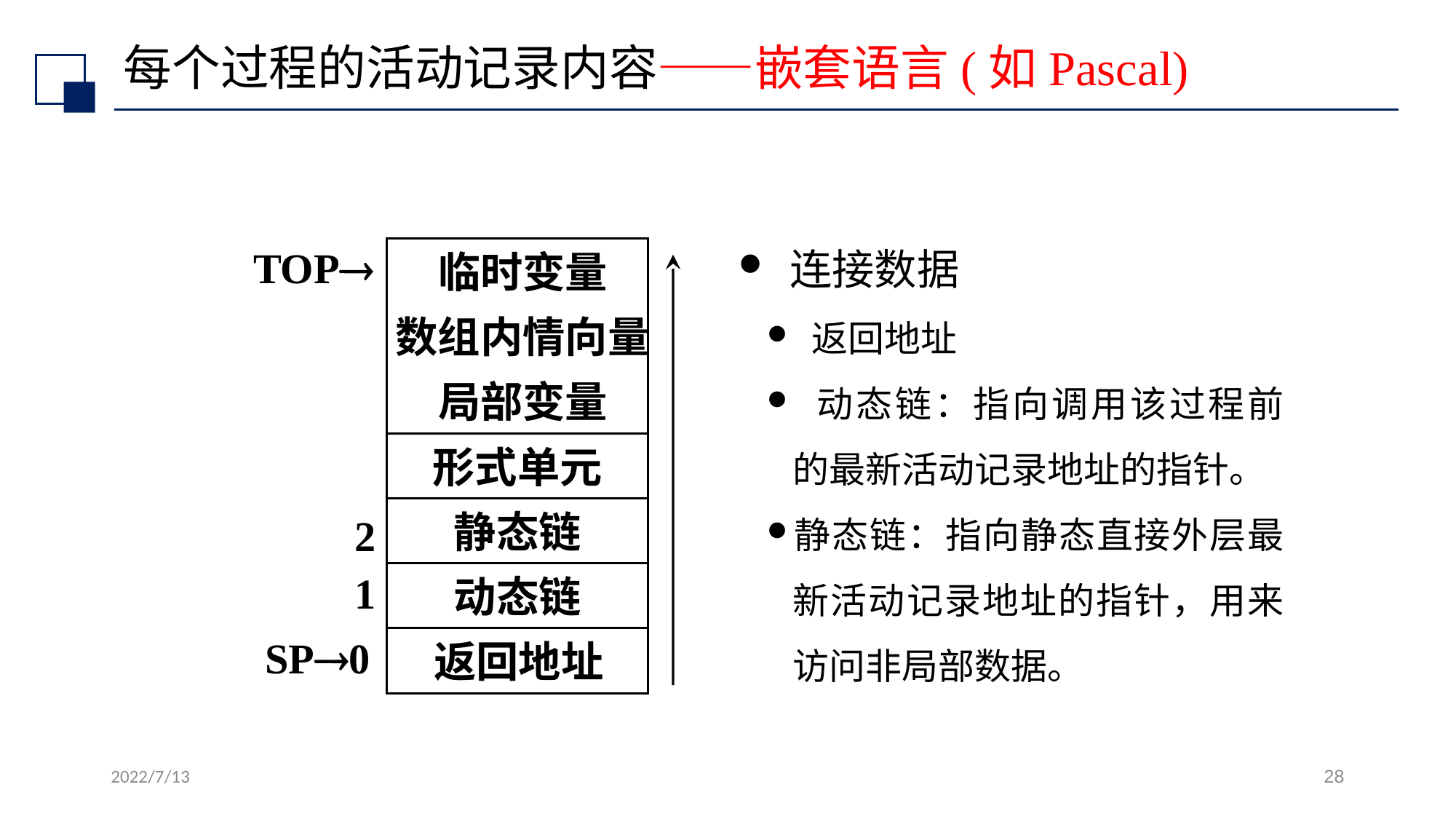

# 每个过程的活动记录内容——嵌套语言(如Pascal)

 连接数据
 返回地址
 动态链：指向调用该过程前的最新活动记录地址的指针。
静态链：指向静态直接外层最新活动记录地址的指针，用来访问非局部数据。
TOP→

临时变量

数组内情向量
局部变量
形式单元
静态链
2
1
动态链
SP→0
返回地址
2022/7/13
28